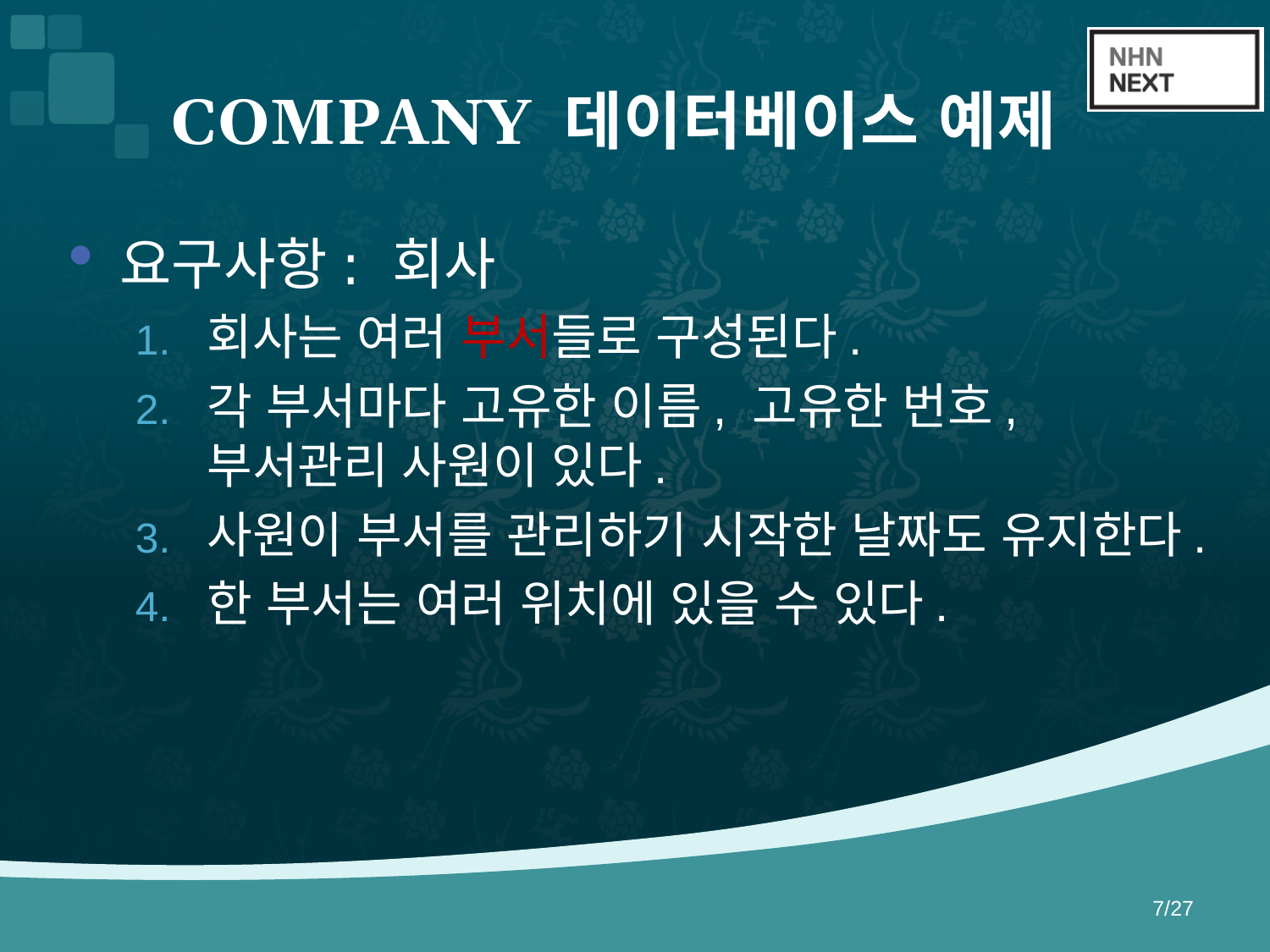

# COMPANY 데이터베이스 예제
요구사항: 회사
회사는 여러 부서들로 구성된다.
각 부서마다 고유한 이름, 고유한 번호, 부서관리 사원이 있다.
사원이 부서를 관리하기 시작한 날짜도 유지한다.
한 부서는 여러 위치에 있을 수 있다.

7/27